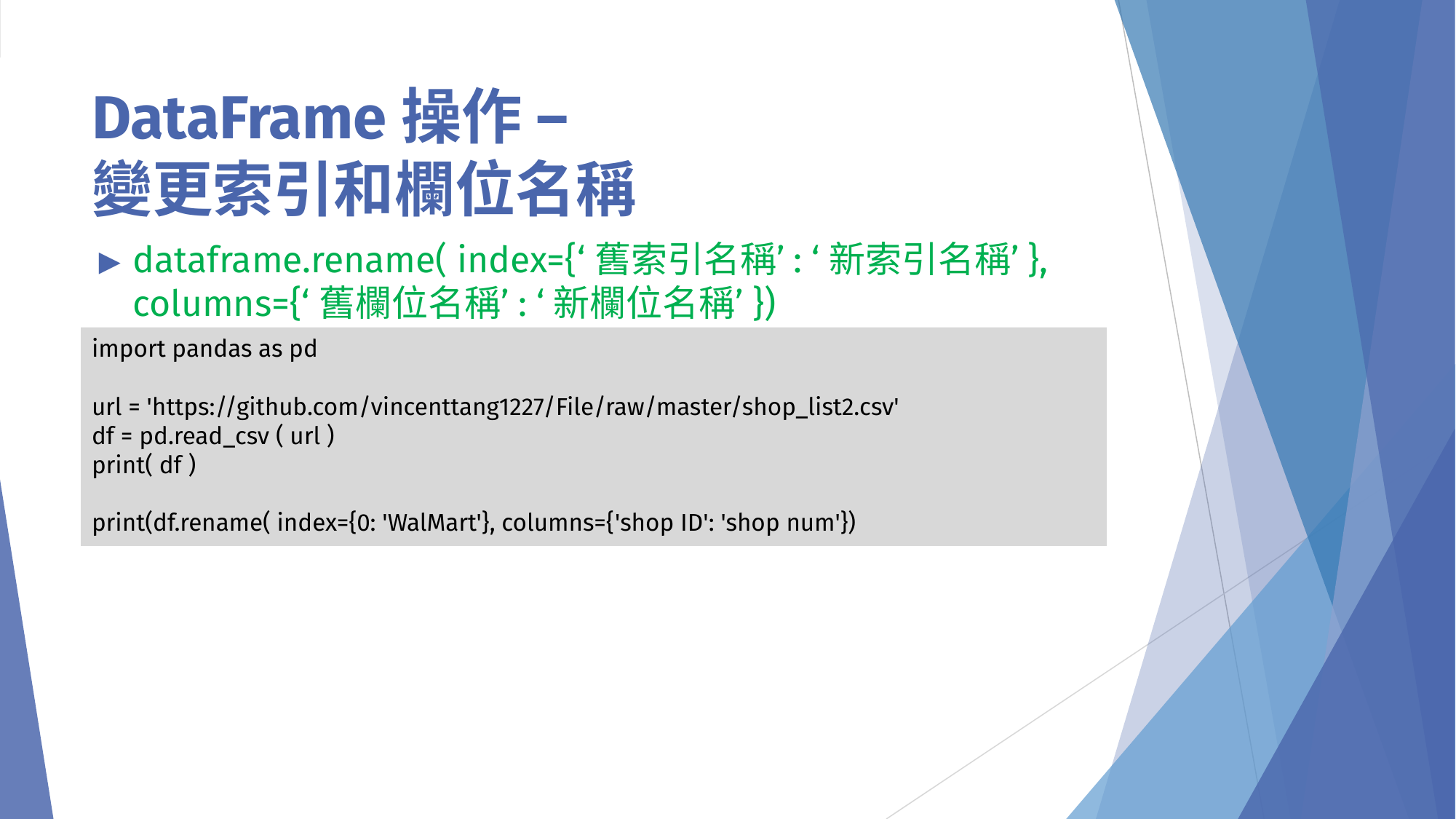

# DataFrame操作 –
變更索引和欄位名稱
dataframe.rename( index={‘舊索引名稱’: ‘新索引名稱’}, columns={‘舊欄位名稱’: ‘新欄位名稱’})
import pandas as pd

url = 'https://github.com/vincenttang1227/File/raw/master/shop_list2.csv'
df = pd.read_csv ( url )
print( df )

print(df.rename( index={0: 'WalMart'}, columns={'shop ID': 'shop num'})